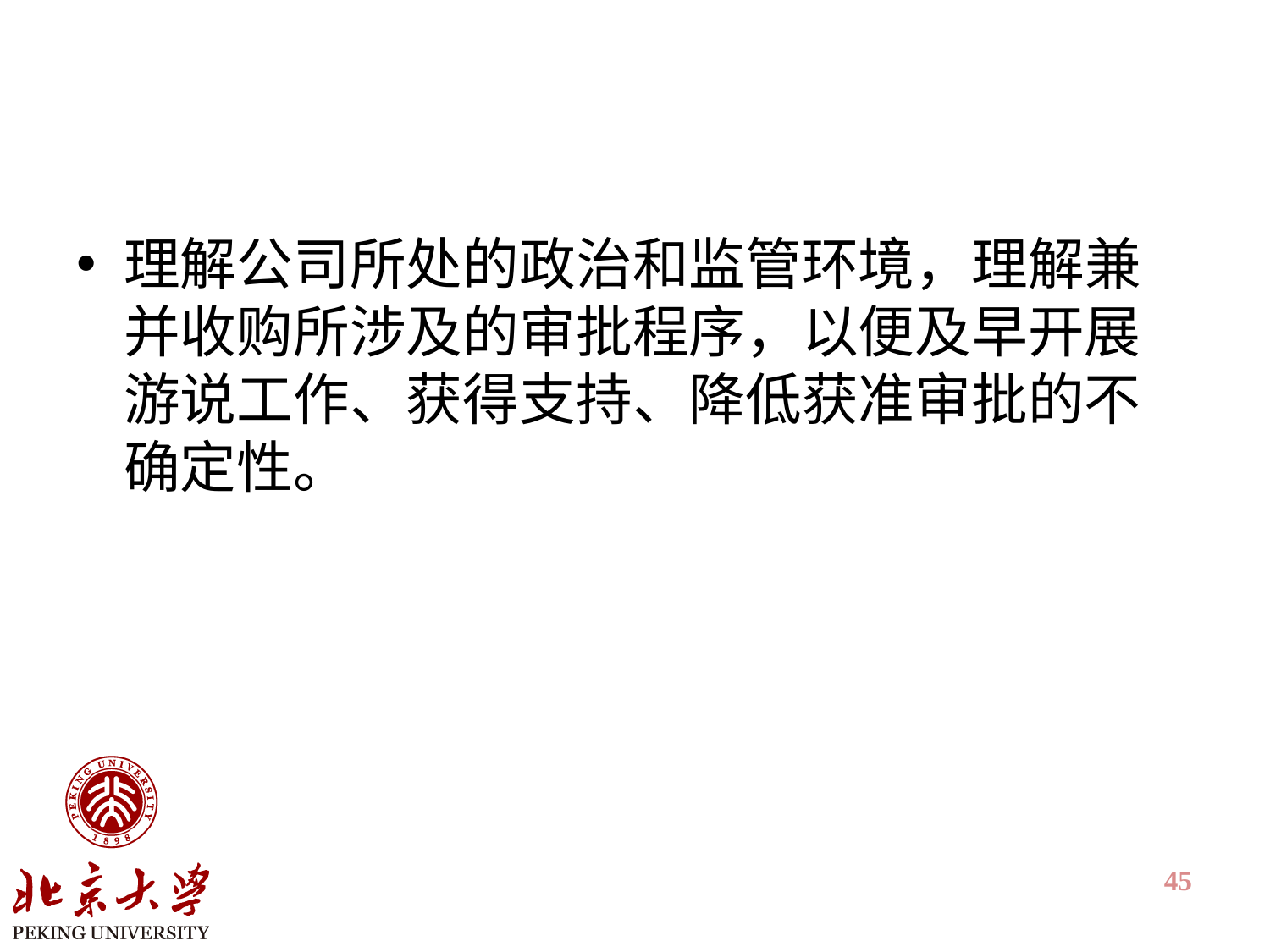

理解公司所处的政治和监管环境，理解兼并收购所涉及的审批程序，以便及早开展游说工作、获得支持、降低获准审批的不确定性。
45